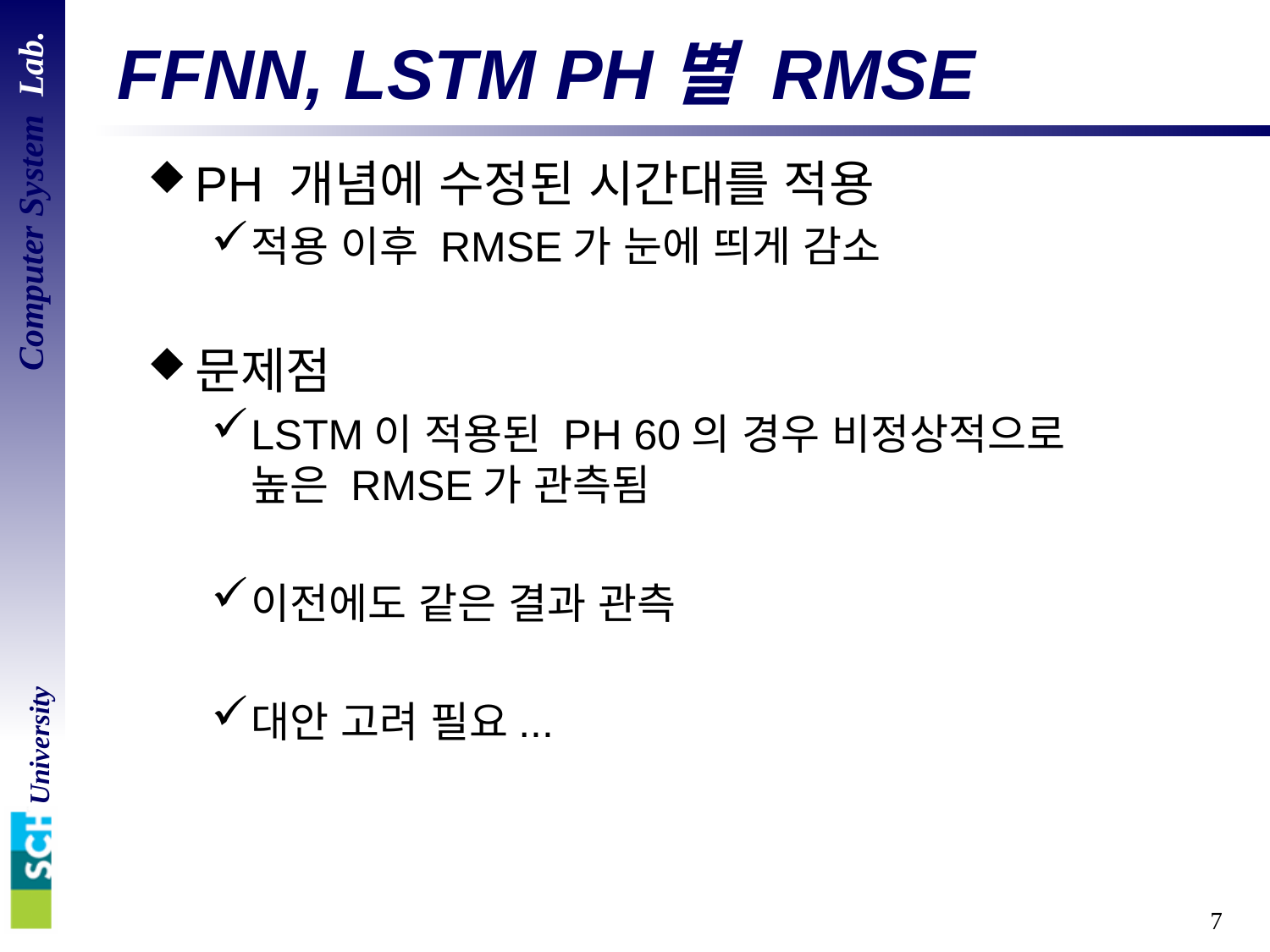

# FFNN, LSTM PH별 RMSE

PH 개념에 수정된 시간대를 적용
적용 이후 RMSE가 눈에 띄게 감소

문제점
LSTM이 적용된 PH 60의 경우 비정상적으로
높은 RMSE가 관측됨

이전에도 같은 결과 관측

대안 고려 필요...